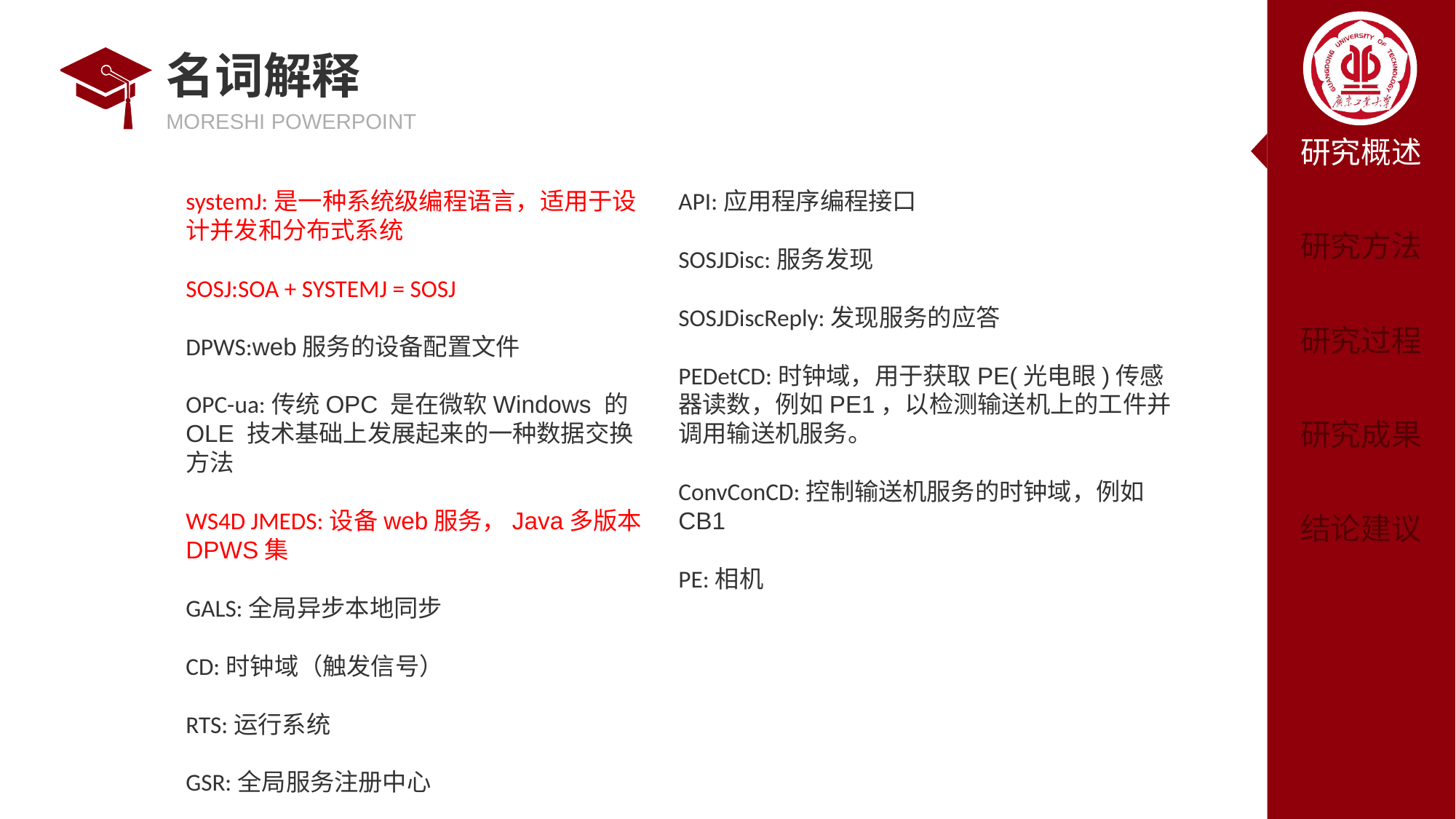

# 名词解释
systemJ:是一种系统级编程语言，适用于设计并发和分布式系统

SOSJ:SOA + SYSTEMJ = SOSJ

DPWS:web服务的设备配置文件

OPC-ua:传统OPC 是在微软Windows 的OLE 技术基础上发展起来的一种数据交换方法

WS4D JMEDS:设备web服务，Java多版本DPWS集

GALS:全局异步本地同步

CD:时钟域（触发信号）

RTS:运行系统

GSR:全局服务注册中心
API:应用程序编程接口

SOSJDisc:服务发现

SOSJDiscReply:发现服务的应答

PEDetCD:时钟域，用于获取PE(光电眼)传感器读数，例如PE1，以检测输送机上的工件并调用输送机服务。

ConvConCD:控制输送机服务的时钟域，例如CB1

PE:相机